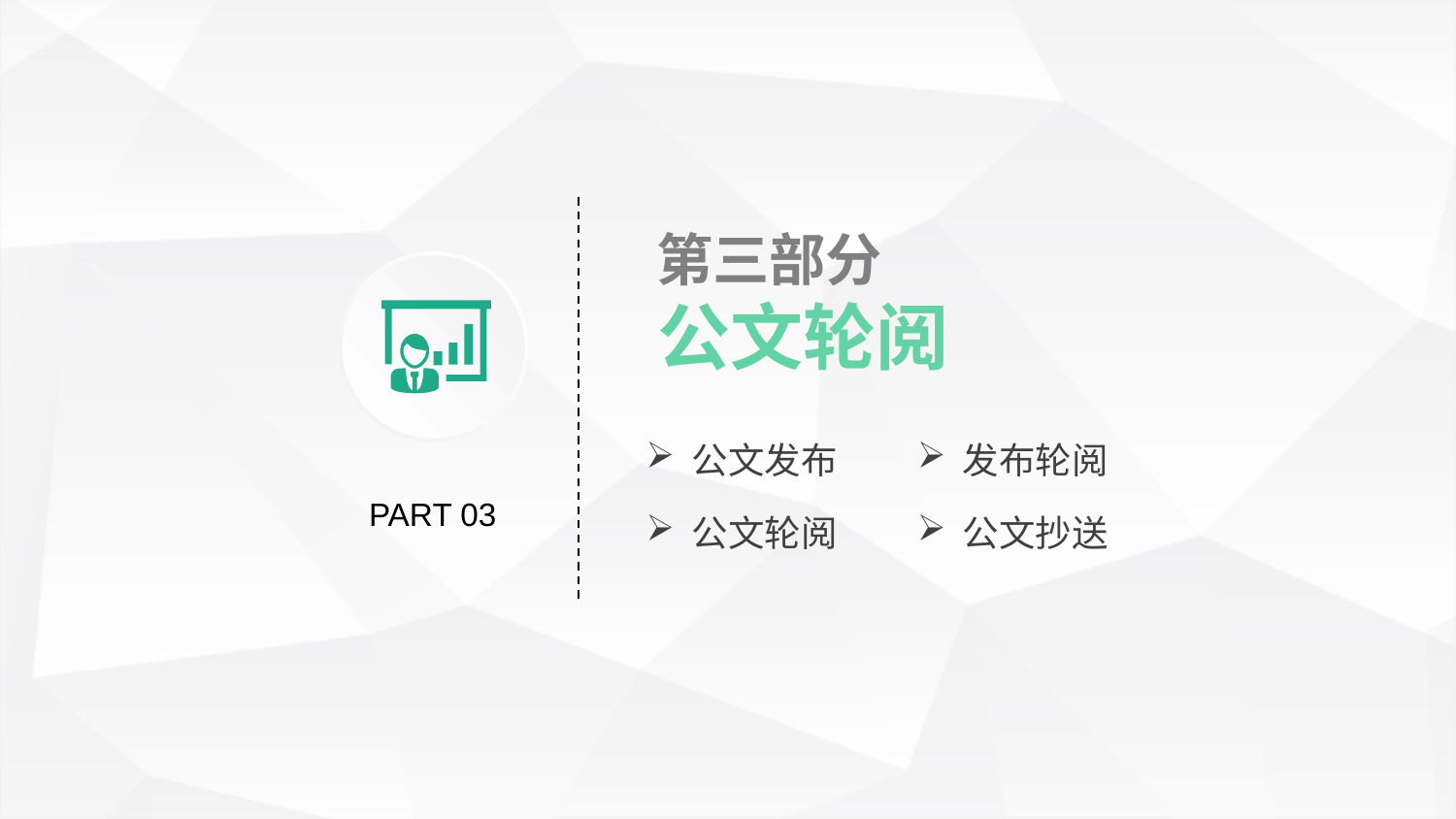

第三部分
 公文轮阅

公文发布
发布轮阅
PART 03
公文抄送
公文轮阅